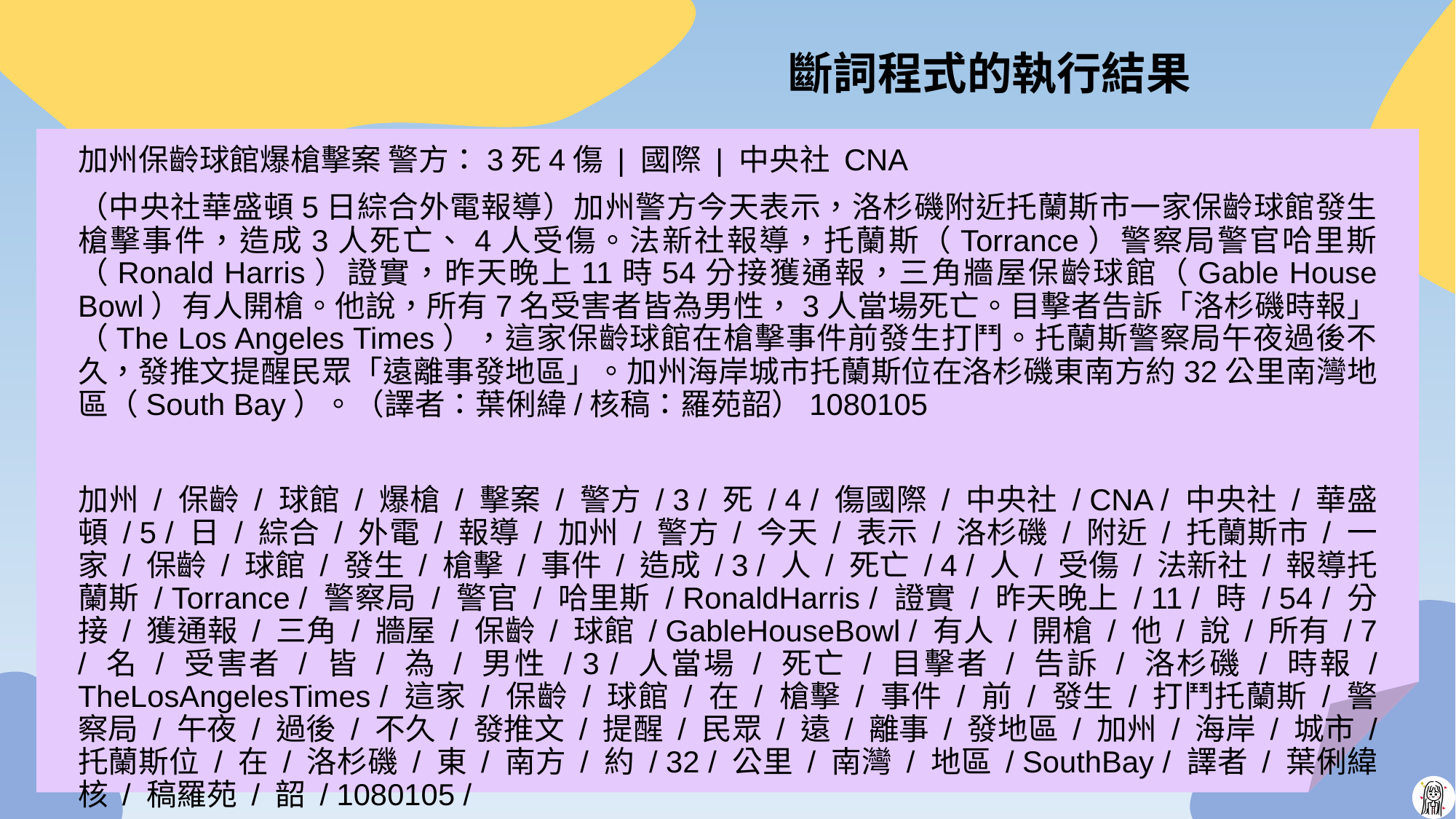

# 斷詞程式的執行結果

加州保齡球館爆槍擊案 警方：3死4傷 | 國際 | 中央社 CNA
（中央社華盛頓5日綜合外電報導）加州警方今天表示，洛杉磯附近托蘭斯市一家保齡球館發生槍擊事件，造成3人死亡、4人受傷。法新社報導，托蘭斯（Torrance）警察局警官哈里斯（Ronald Harris）證實，昨天晚上11時54分接獲通報，三角牆屋保齡球館（Gable House Bowl）有人開槍。他說，所有7名受害者皆為男性，3人當場死亡。目擊者告訴「洛杉磯時報」（The Los Angeles Times），這家保齡球館在槍擊事件前發生打鬥。托蘭斯警察局午夜過後不久，發推文提醒民眾「遠離事發地區」。加州海岸城市托蘭斯位在洛杉磯東南方約32公里南灣地區（South Bay）。（譯者：葉俐緯/核稿：羅苑韶）1080105

加州 / 保齡 / 球館 / 爆槍 / 擊案 / 警方 / 3 / 死 / 4 / 傷國際 / 中央社 / CNA / 中央社 / 華盛頓 / 5 / 日 / 綜合 / 外電 / 報導 / 加州 / 警方 / 今天 / 表示 / 洛杉磯 / 附近 / 托蘭斯市 / 一家 / 保齡 / 球館 / 發生 / 槍擊 / 事件 / 造成 / 3 / 人 / 死亡 / 4 / 人 / 受傷 / 法新社 / 報導托蘭斯 / Torrance / 警察局 / 警官 / 哈里斯 / RonaldHarris / 證實 / 昨天晚上 / 11 / 時 / 54 / 分接 / 獲通報 / 三角 / 牆屋 / 保齡 / 球館 / GableHouseBowl / 有人 / 開槍 / 他 / 說 / 所有 / 7 / 名 / 受害者 / 皆 / 為 / 男性 / 3 / 人當場 / 死亡 / 目擊者 / 告訴 / 洛杉磯 / 時報 / TheLosAngelesTimes / 這家 / 保齡 / 球館 / 在 / 槍擊 / 事件 / 前 / 發生 / 打鬥托蘭斯 / 警察局 / 午夜 / 過後 / 不久 / 發推文 / 提醒 / 民眾 / 遠 / 離事 / 發地區 / 加州 / 海岸 / 城市 / 托蘭斯位 / 在 / 洛杉磯 / 東 / 南方 / 約 / 32 / 公里 / 南灣 / 地區 / SouthBay / 譯者 / 葉俐緯核 / 稿羅苑 / 韶 / 1080105 /

18